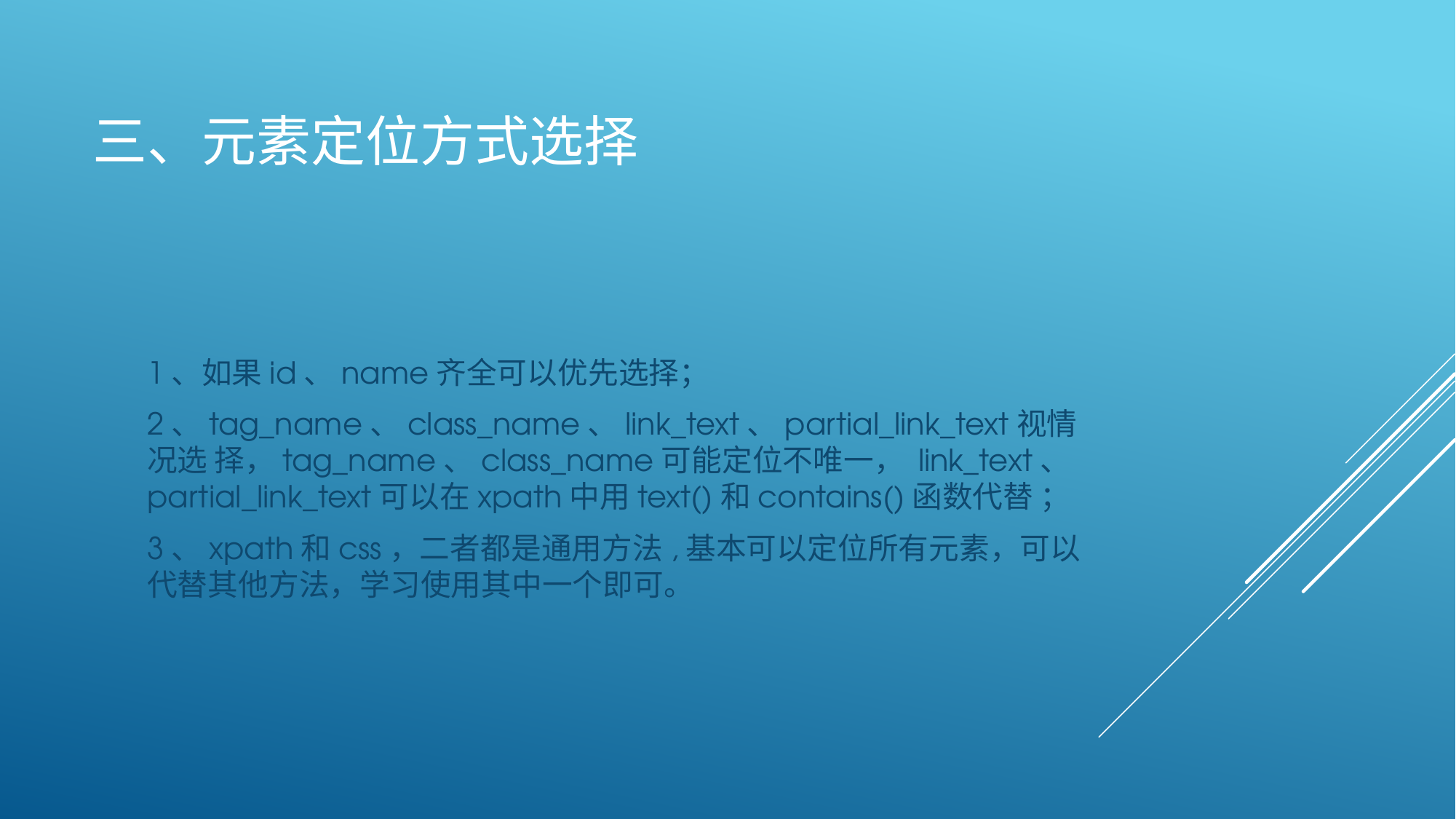

# 三、元素定位方式选择
1、如果id、name齐全可以优先选择；
2、tag_name、class_name、link_text、partial_link_text视情况选 择，tag_name、class_name可能定位不唯一， link_text、partial_link_text可以在xpath中用text()和contains()函数代替 ；
3、xpath和css，二者都是通用方法,基本可以定位所有元素，可以代替其他方法，学习使用其中一个即可。